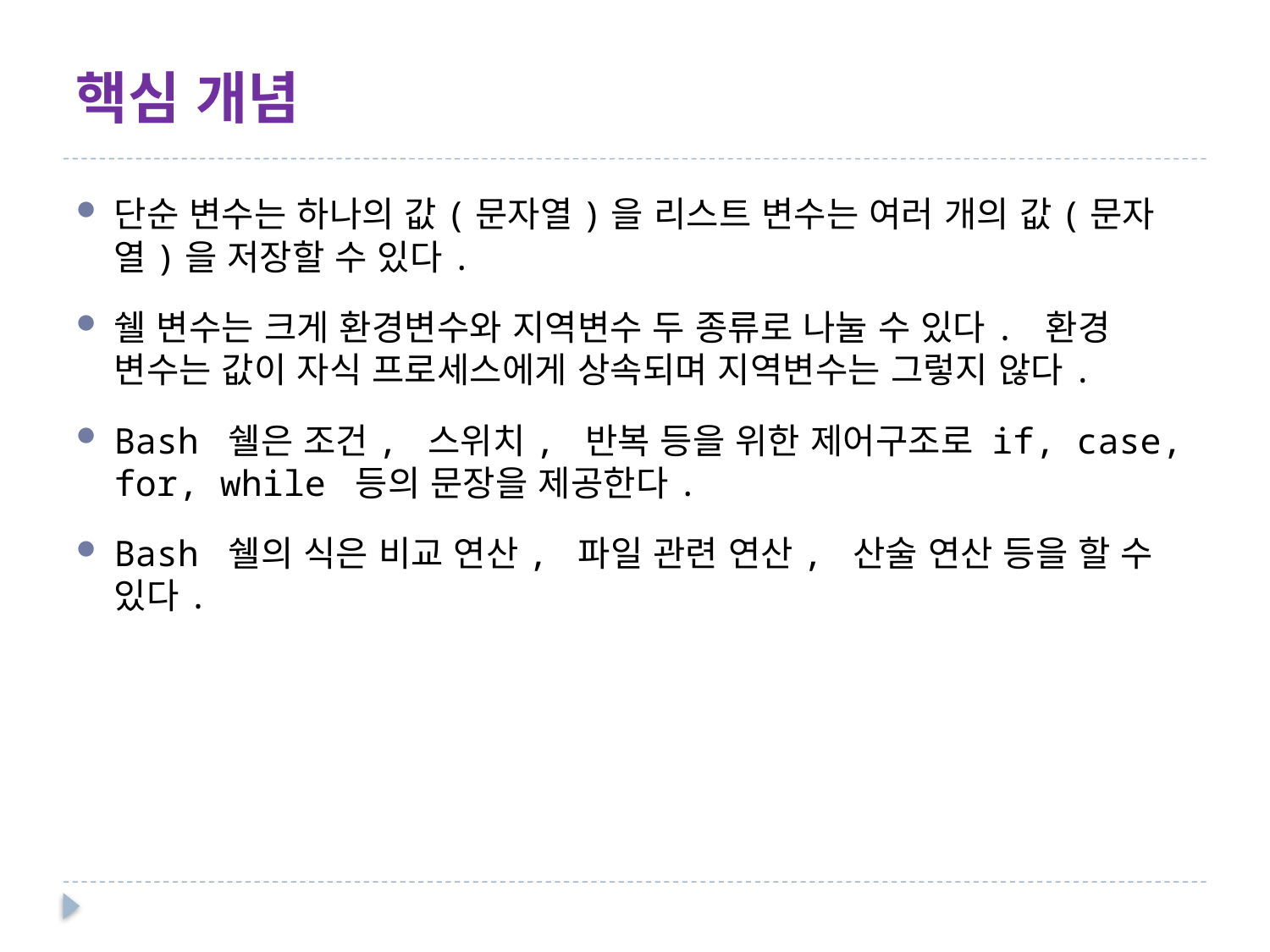

# 핵심 개념
단순 변수는 하나의 값(문자열)을 리스트 변수는 여러 개의 값(문자열)을 저장할 수 있다.
쉘 변수는 크게 환경변수와 지역변수 두 종류로 나눌 수 있다. 환경 변수는 값이 자식 프로세스에게 상속되며 지역변수는 그렇지 않다.
Bash 쉘은 조건, 스위치, 반복 등을 위한 제어구조로 if, case, for, while 등의 문장을 제공한다.
Bash 쉘의 식은 비교 연산, 파일 관련 연산, 산술 연산 등을 할 수 있다.